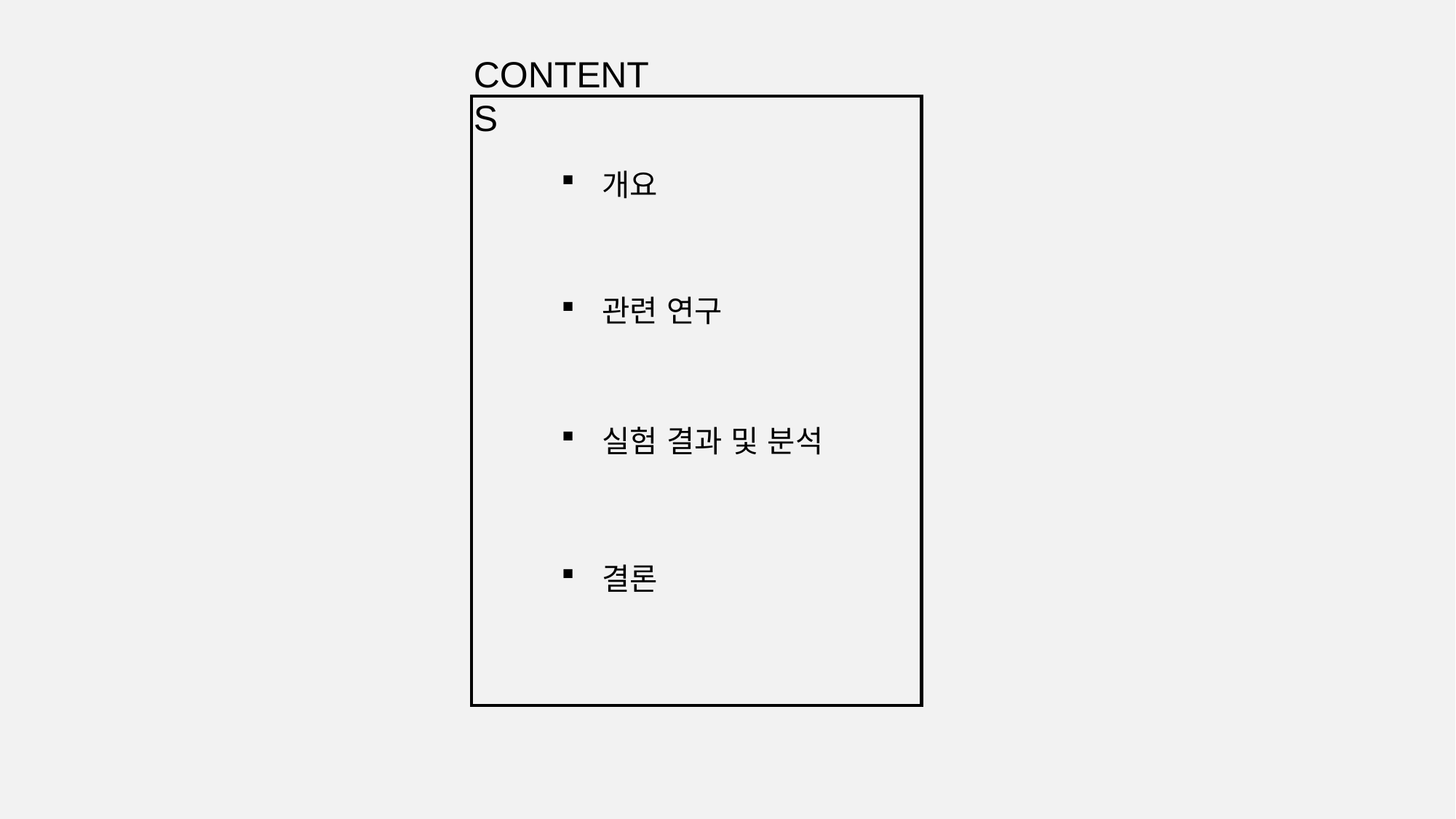

CONTENTS

개요
관련 연구

실험 결과 및 분석
결론